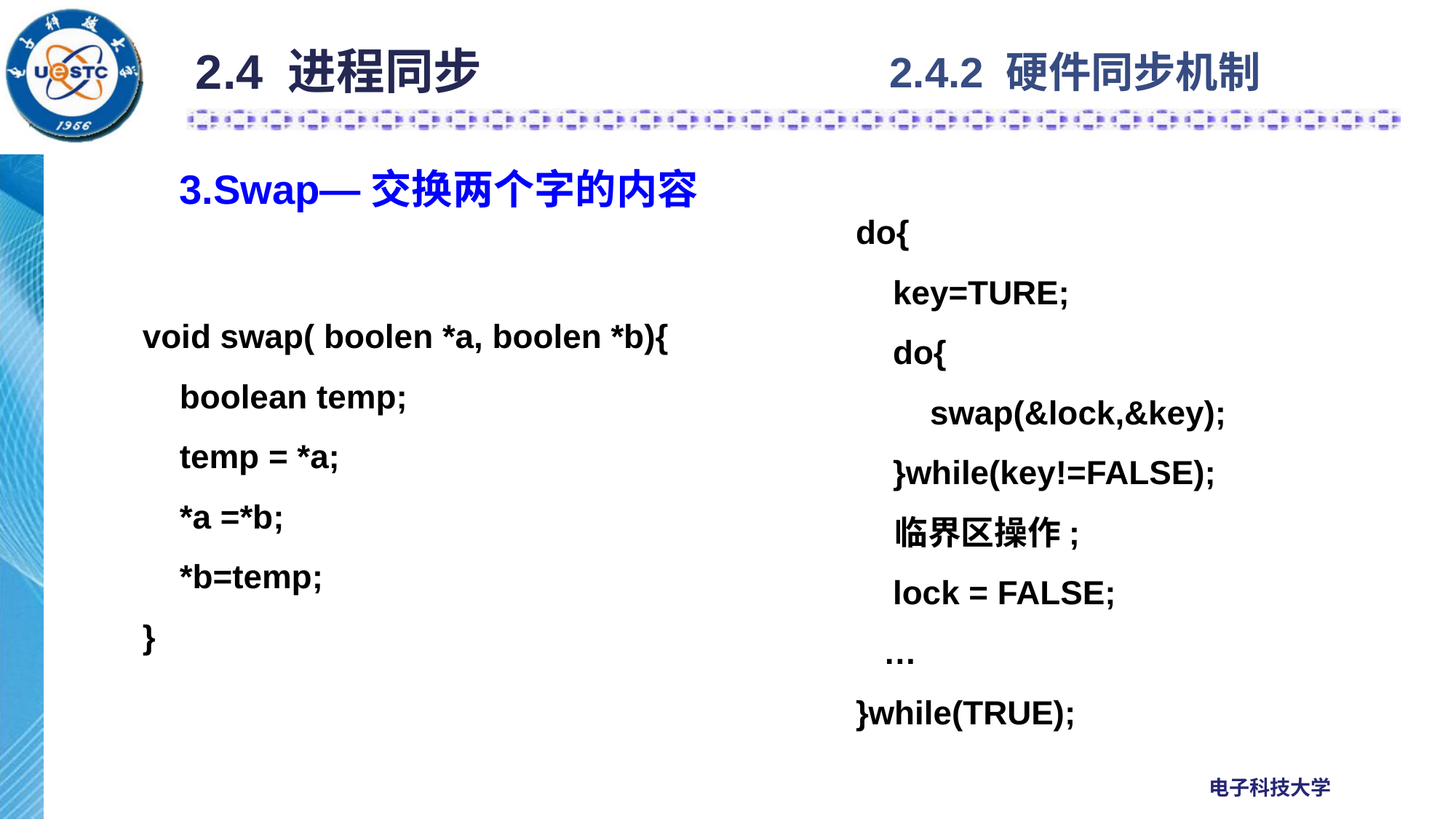

2.4 进程同步
2.4.2 硬件同步机制
3.Swap—交换两个字的内容
do{
    key=TURE;
    do{
        swap(&lock,&key);
    }while(key!=FALSE);
    临界区操作;
    lock = FALSE;
   …
}while(TRUE);

void swap( boolen *a, boolen *b){
    boolean temp;
    temp = *a;
    *a =*b;
    *b=temp;
}